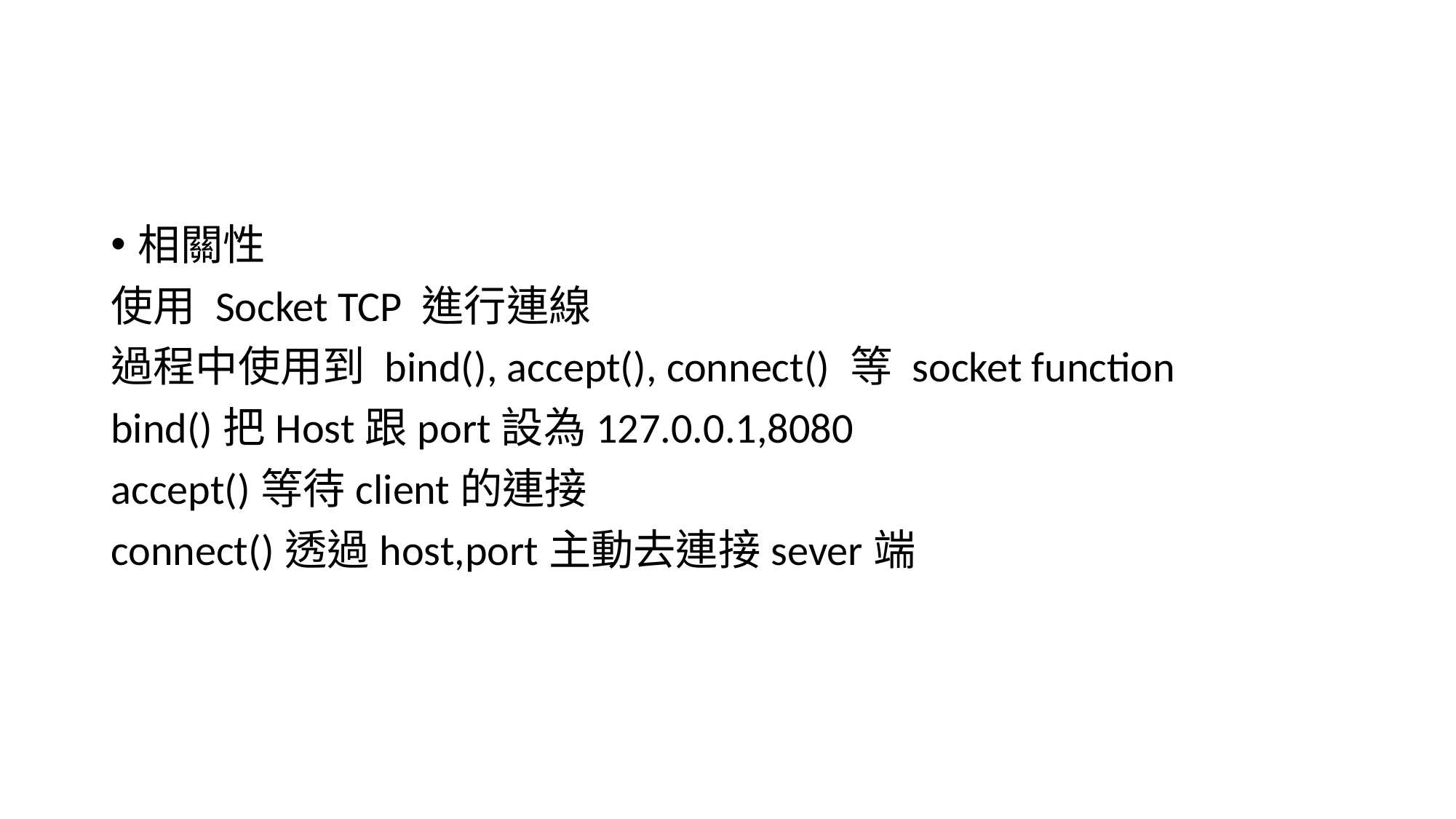

#
相關性
使用 Socket TCP 進行連線
過程中使用到 bind(), accept(), connect() 等 socket function
bind()把Host跟port設為127.0.0.1,8080
accept()等待client的連接
connect()透過host,port主動去連接sever端